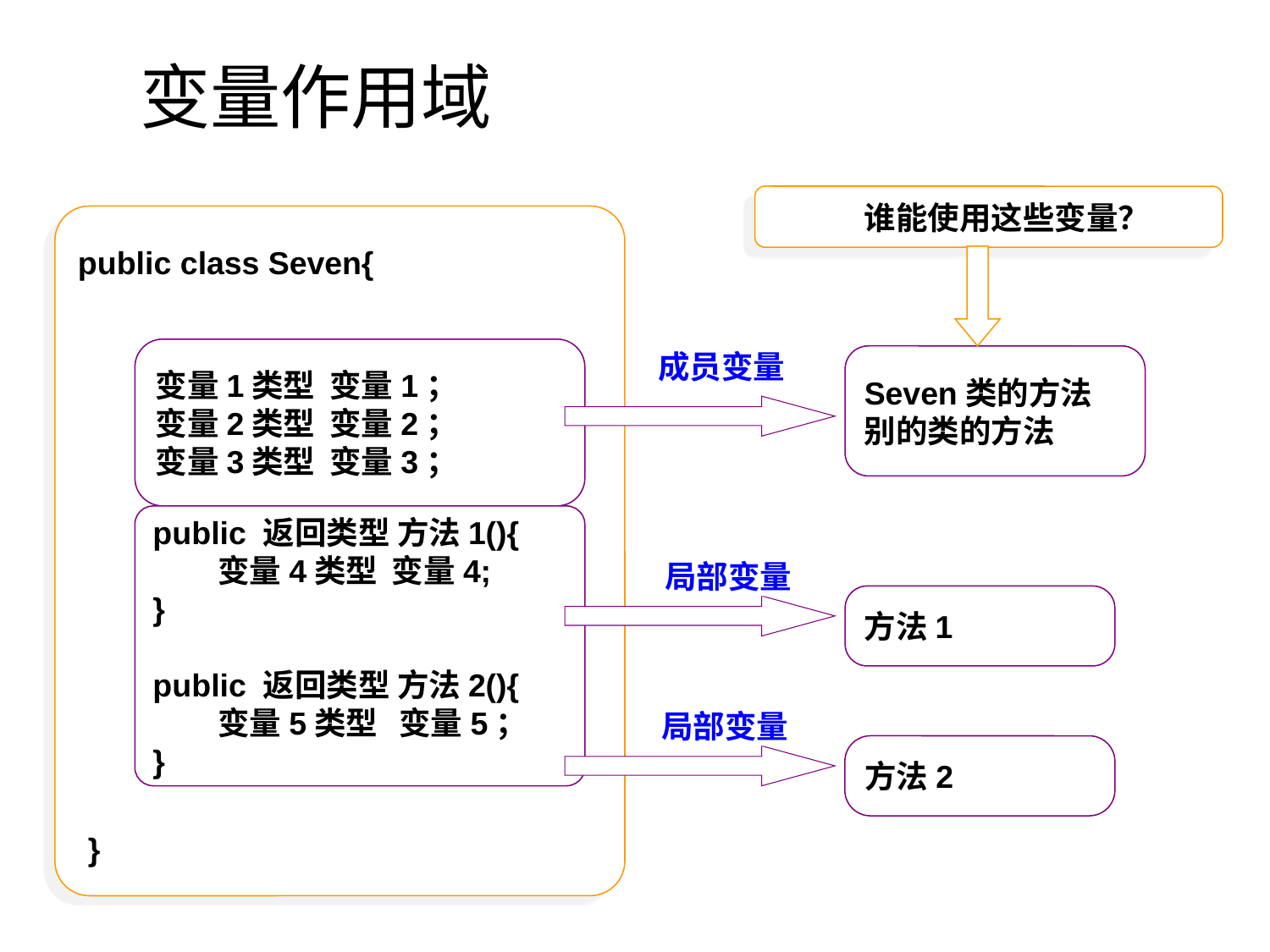

# 变量作用域
                                     谁能使用这些变量？

public class Seven{

变量1类型  变量1；
变量2类型  变量2；
变量3类型  变量3；
                                   成员变量
Seven类的方法
别的类的方法

public 返回类型 方法1(){
        变量4类型  变量4;
}

public 返回类型 方法2(){
        变量5类型   变量5；
}
                                             局部变量
方法1

                                      局部变量
方法2

}